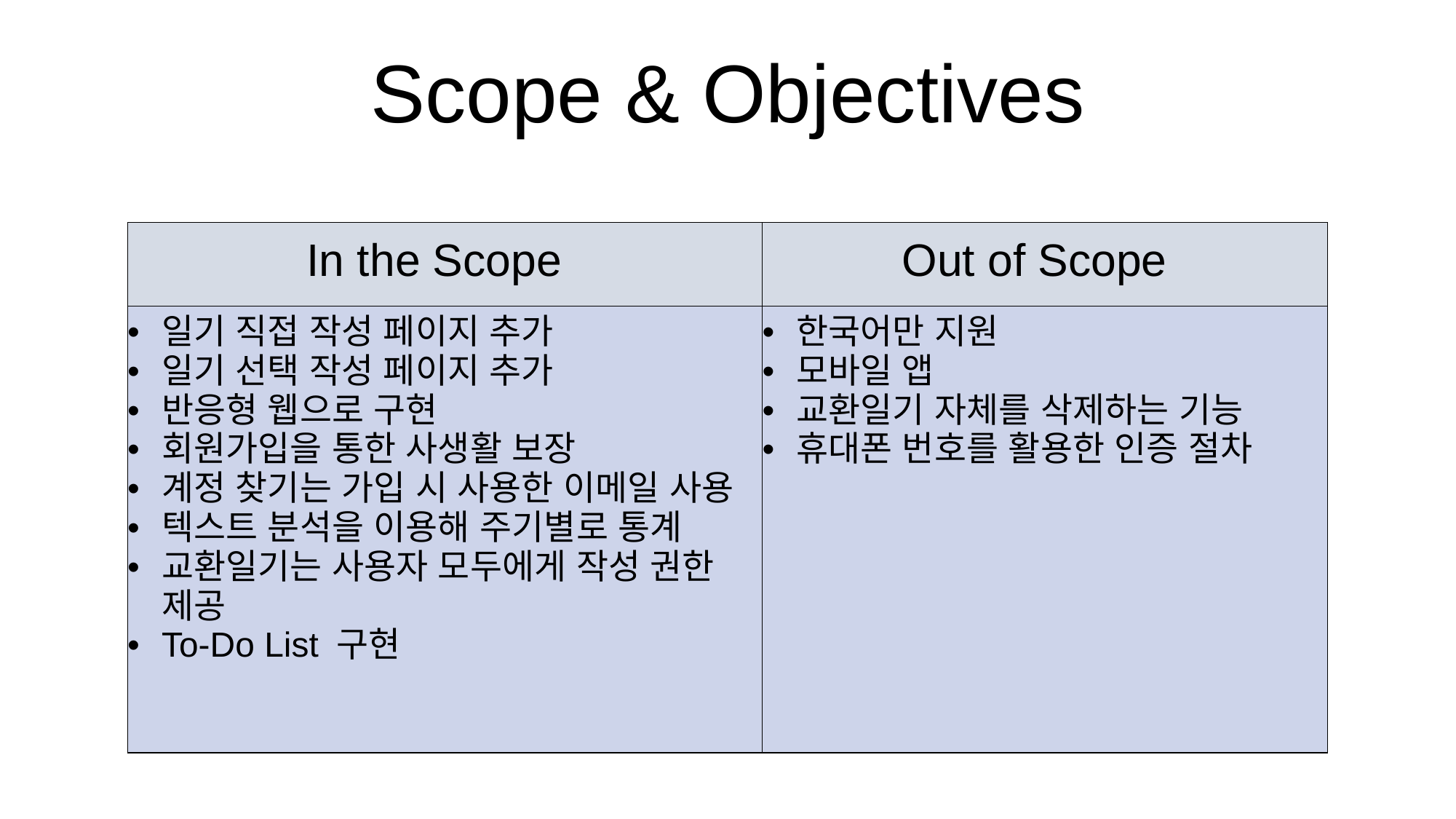

Scope & Objectives
| In the Scope | Out of Scope |
| --- | --- |
| 일기 직접 작성 페이지 추가 일기 선택 작성 페이지 추가 반응형 웹으로 구현 회원가입을 통한 사생활 보장 계정 찾기는 가입 시 사용한 이메일 사용 텍스트 분석을 이용해 주기별로 통계 교환일기는 사용자 모두에게 작성 권한 제공 To-Do List 구현 | 한국어만 지원 모바일 앱 교환일기 자체를 삭제하는 기능 휴대폰 번호를 활용한 인증 절차 |